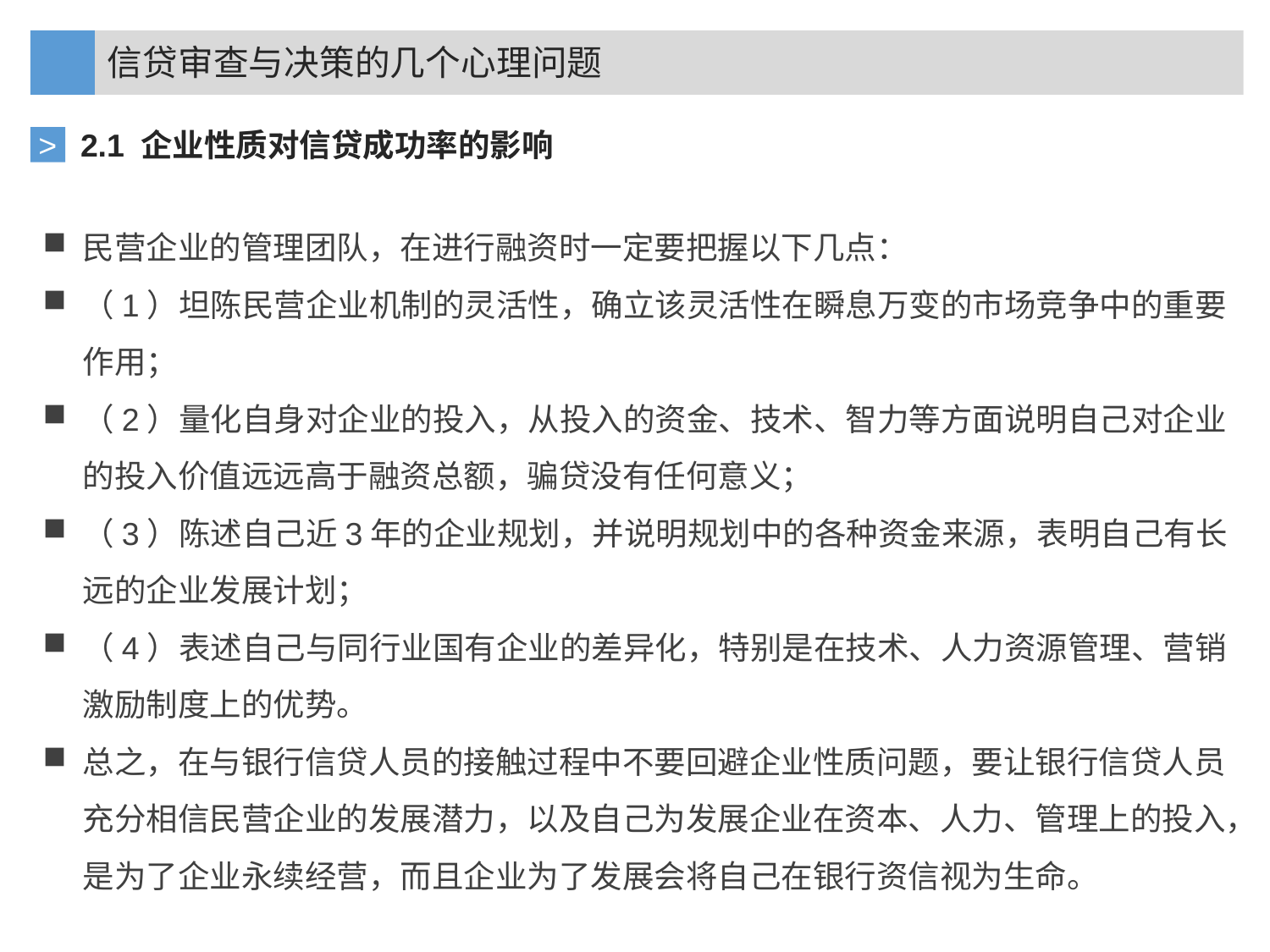

信贷审查与决策的几个心理问题
2.1 企业性质对信贷成功率的影响
>
民营企业的管理团队，在进行融资时一定要把握以下几点：
（1）坦陈民营企业机制的灵活性，确立该灵活性在瞬息万变的市场竞争中的重要作用；
（2）量化自身对企业的投入，从投入的资金、技术、智力等方面说明自己对企业的投入价值远远高于融资总额，骗贷没有任何意义；
（3）陈述自己近3年的企业规划，并说明规划中的各种资金来源，表明自己有长远的企业发展计划；
（4）表述自己与同行业国有企业的差异化，特别是在技术、人力资源管理、营销激励制度上的优势。
总之，在与银行信贷人员的接触过程中不要回避企业性质问题，要让银行信贷人员充分相信民营企业的发展潜力，以及自己为发展企业在资本、人力、管理上的投入，是为了企业永续经营，而且企业为了发展会将自己在银行资信视为生命。